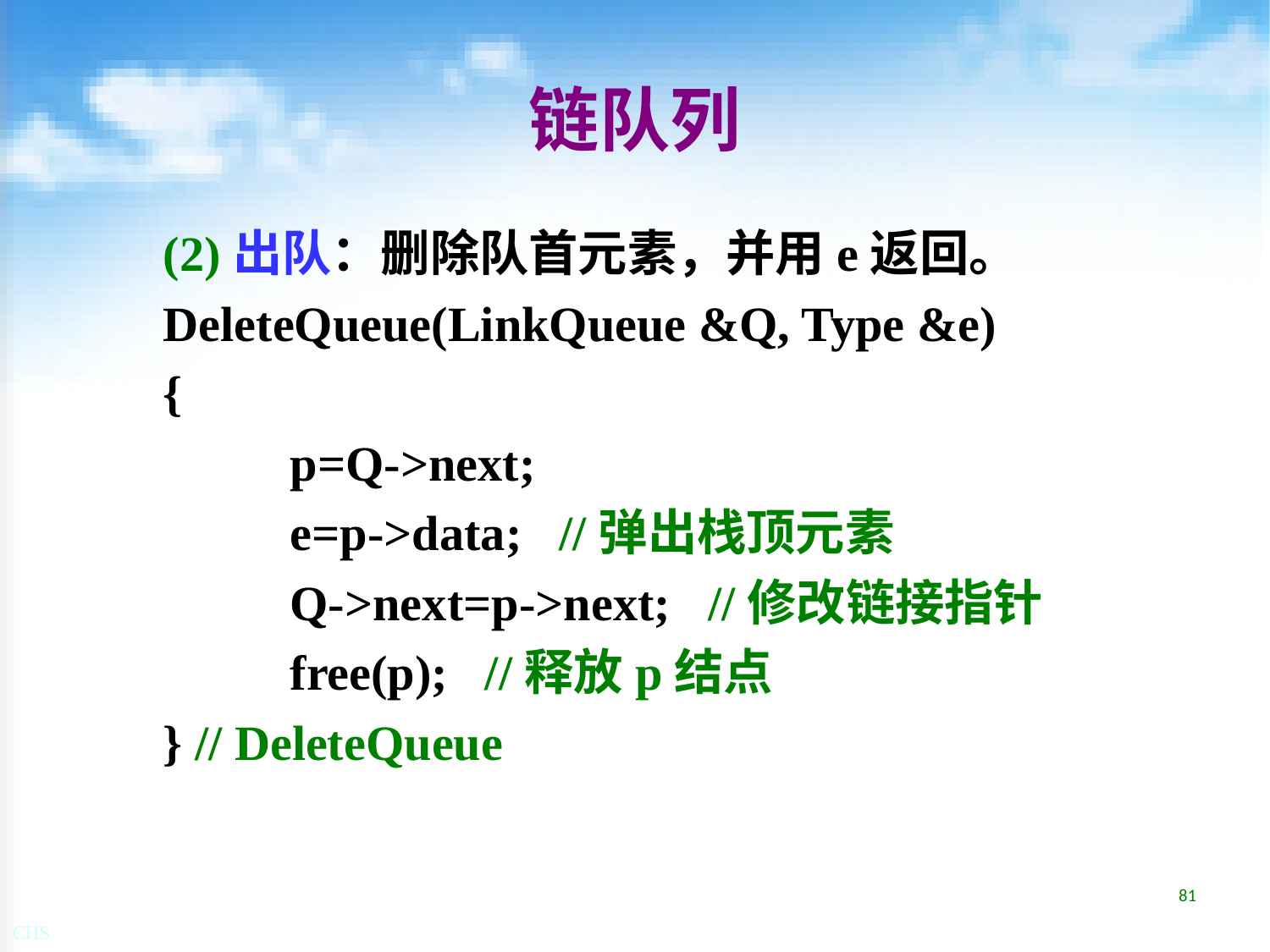

# 链队列
(2)出队：删除队首元素，并用e返回。
DeleteQueue(LinkQueue &Q, Type &e)
{
	p=Q->next;
	e=p->data;   //弹出栈顶元素
	Q->next=p->next;   //修改链接指针
	free(p);   //释放p结点
} // DeleteQueue
81